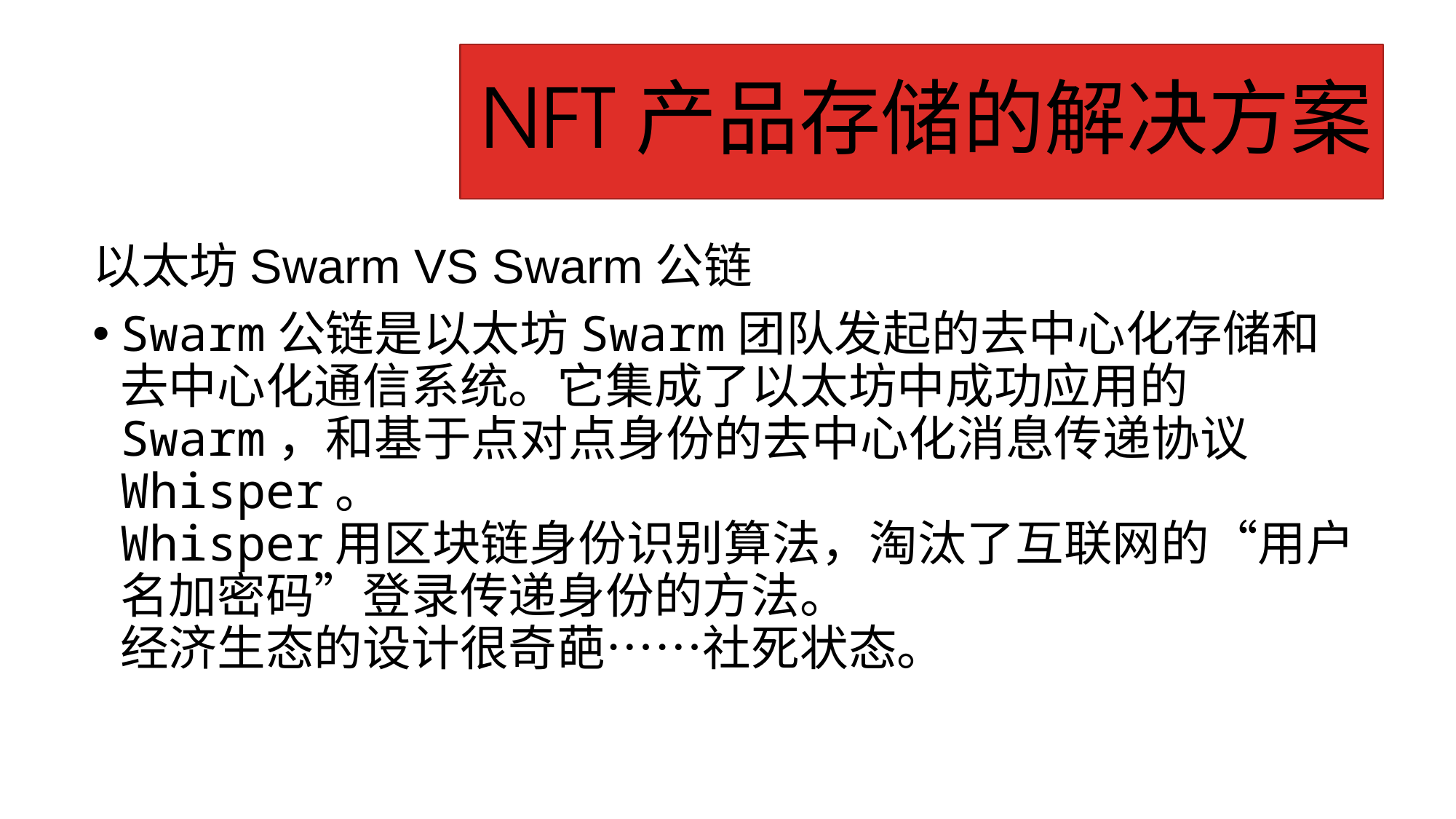

# NFT产品存储的解决方案
以太坊Swarm VS Swarm公链
Swarm公链是以太坊Swarm团队发起的去中心化存储和去中心化通信系统。它集成了以太坊中成功应用的Swarm，和基于点对点身份的去中心化消息传递协议Whisper。
Whisper用区块链身份识别算法，淘汰了互联网的“用户名加密码”登录传递身份的方法。
经济生态的设计很奇葩……社死状态。